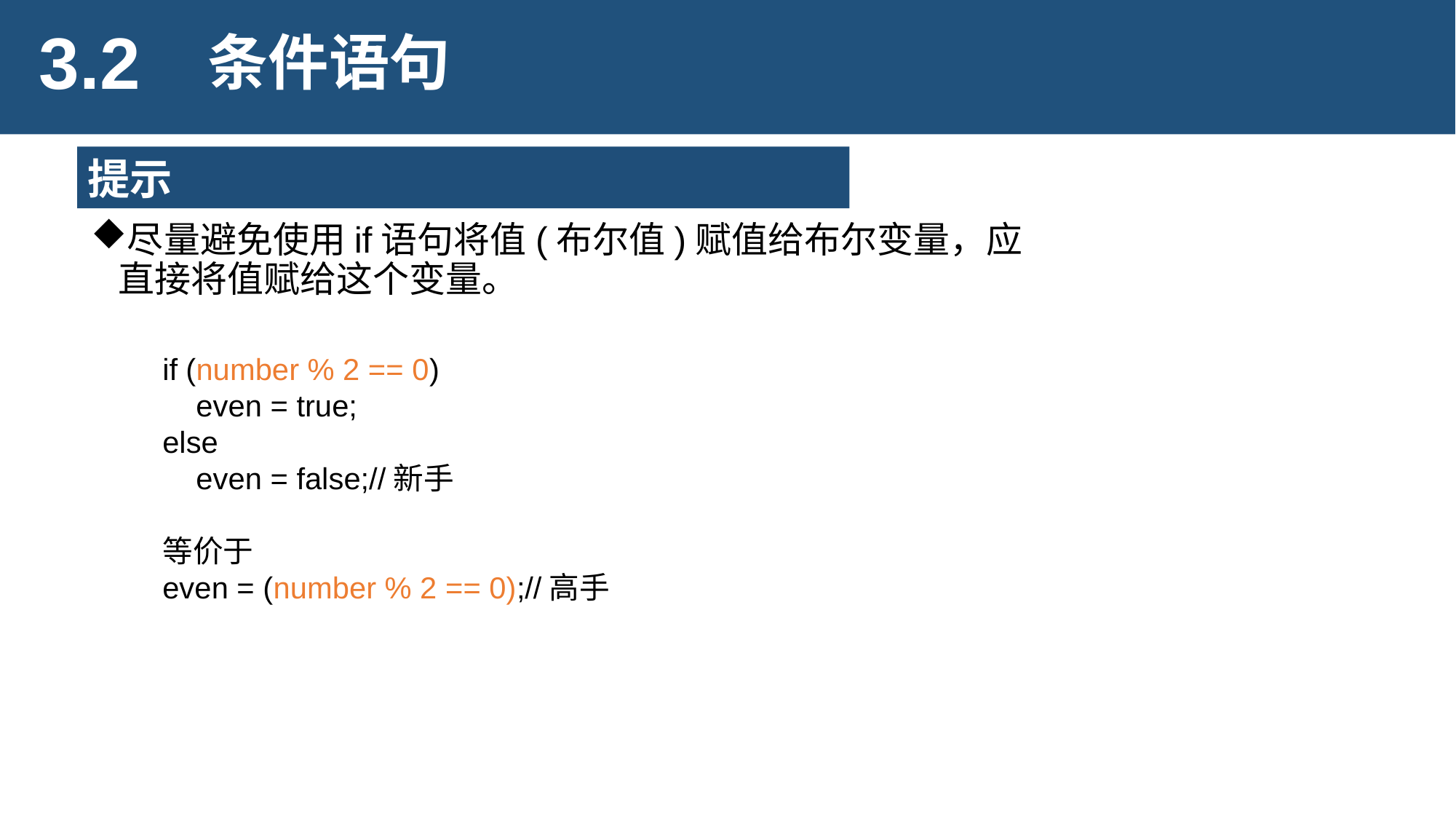

3.2
条件语句
提示
尽量避免使用if语句将值(布尔值)赋值给布尔变量，应直接将值赋给这个变量。
if (number % 2 == 0)
    even = true;
else
    even = false;//新手

等价于
even = (number % 2 == 0);//高手